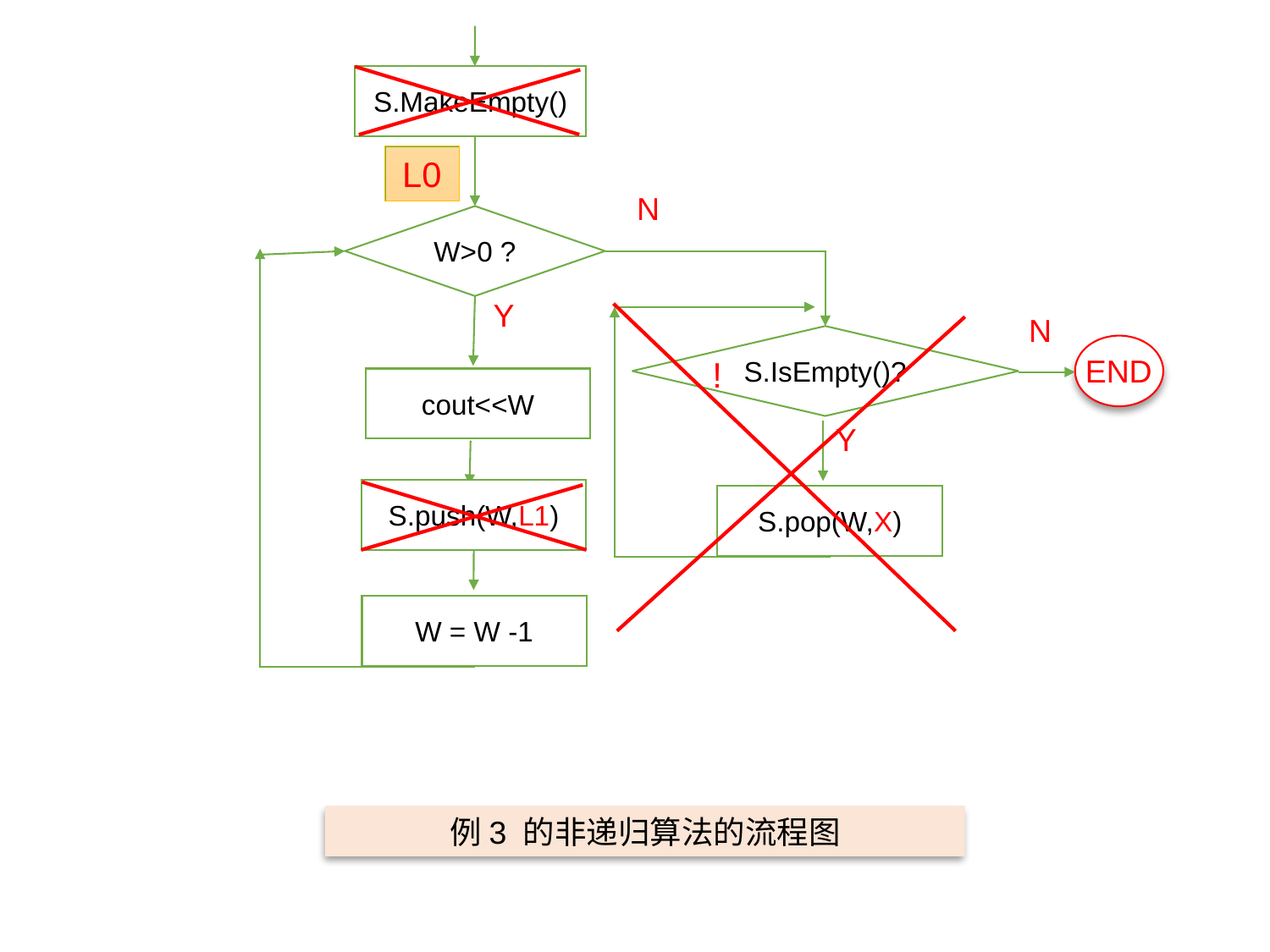

S.MakeEmpty()
L0
N
W>0 ?
Y
N
S.IsEmpty()?
!
Y
S.pop(W,X)

END
cout<<W
S.push(W,L1)
W = W -1
例3 的非递归算法的流程图